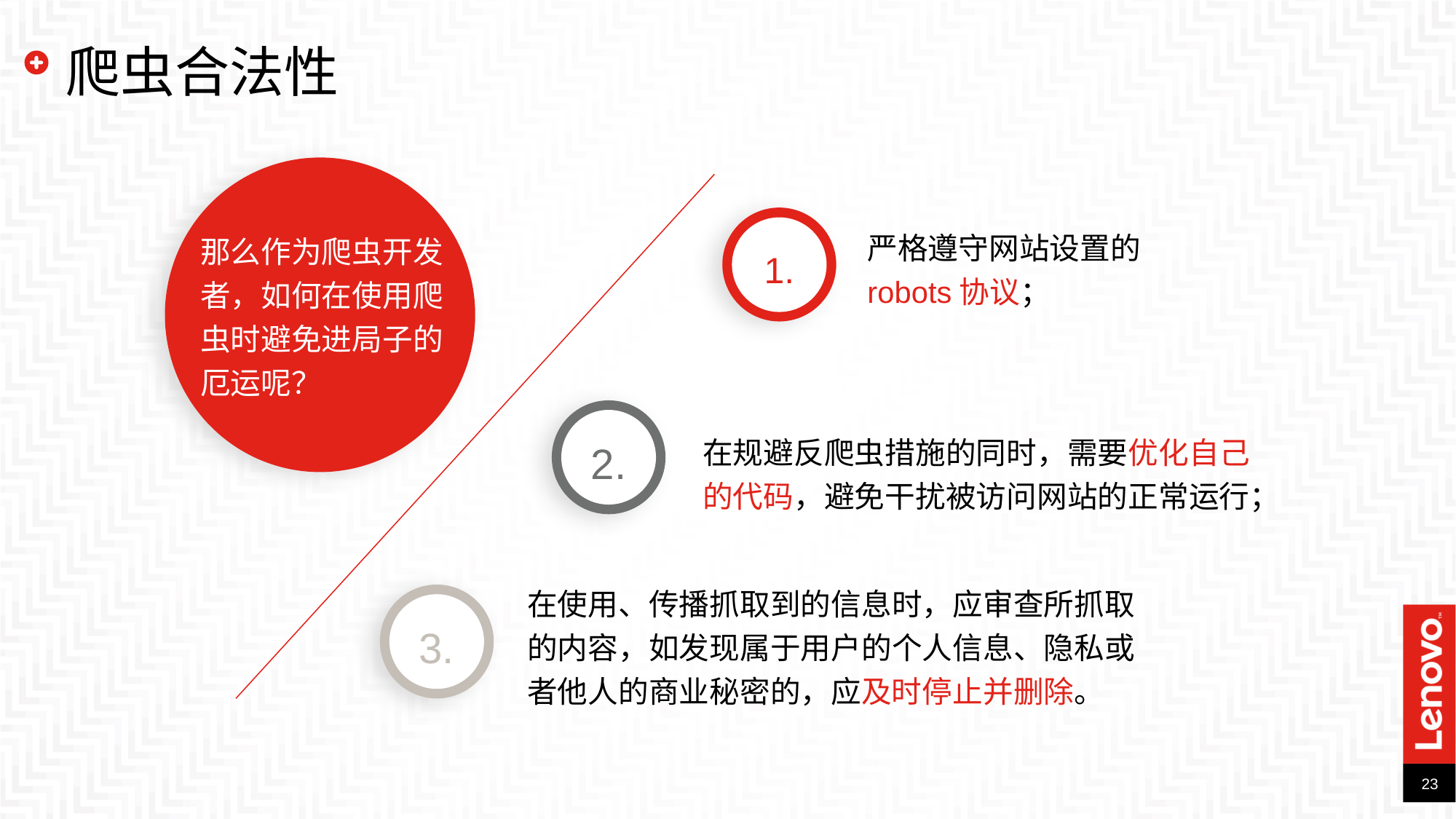

# 爬虫合法性

严格遵守网站设置的robots协议；
1.
那么作为爬虫开发者，如何在使用爬虫时避免进局子的厄运呢？
在规避反爬虫措施的同时，需要优化自己的代码，避免干扰被访问网站的正常运行；

2.

3.
在使用、传播抓取到的信息时，应审查所抓取的内容，如发现属于用户的个人信息、隐私或者他人的商业秘密的，应及时停止并删除。